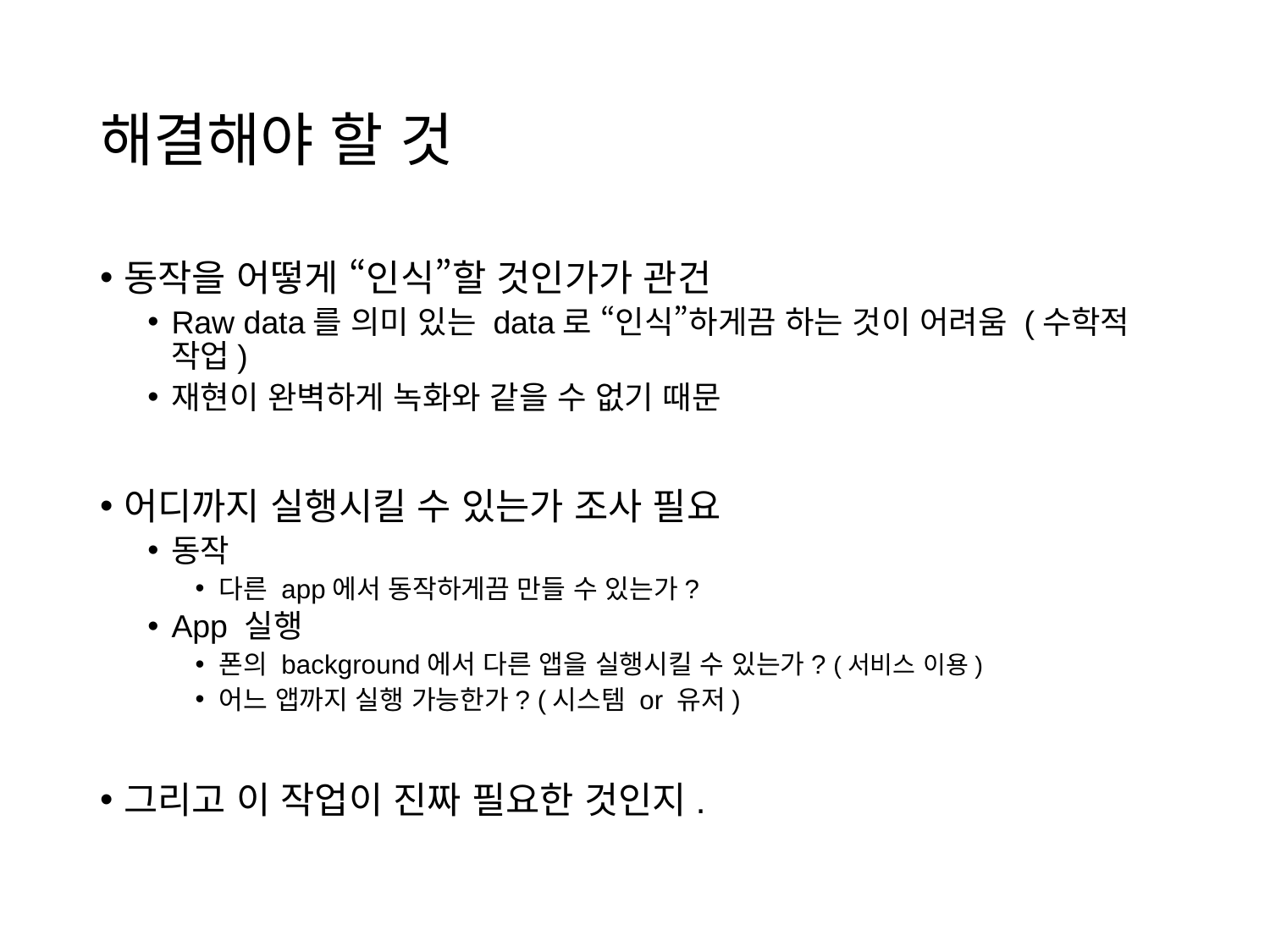

# 해결해야 할 것
동작을 어떻게 “인식”할 것인가가 관건
Raw data를 의미 있는 data로 “인식”하게끔 하는 것이 어려움 (수학적 작업)
재현이 완벽하게 녹화와 같을 수 없기 때문

어디까지 실행시킬 수 있는가 조사 필요
동작
다른 app에서 동작하게끔 만들 수 있는가?
App 실행
폰의 background에서 다른 앱을 실행시킬 수 있는가? (서비스 이용)
어느 앱까지 실행 가능한가? (시스템 or 유저)

그리고 이 작업이 진짜 필요한 것인지.